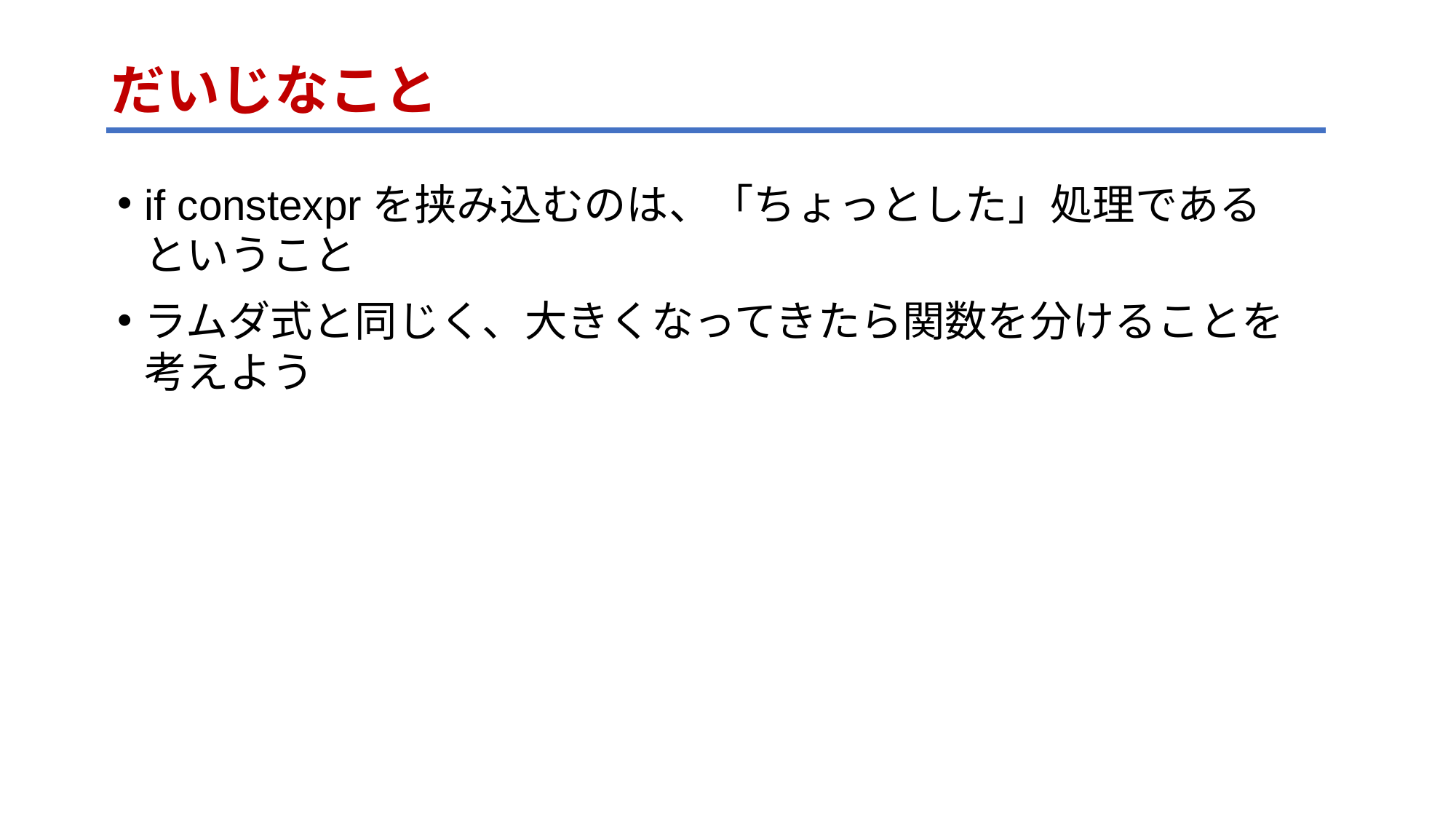

# だいじなこと
if constexprを挟み込むのは、「ちょっとした」処理である
ということ
ラムダ式と同じく、大きくなってきたら関数を分けることを
考えよう